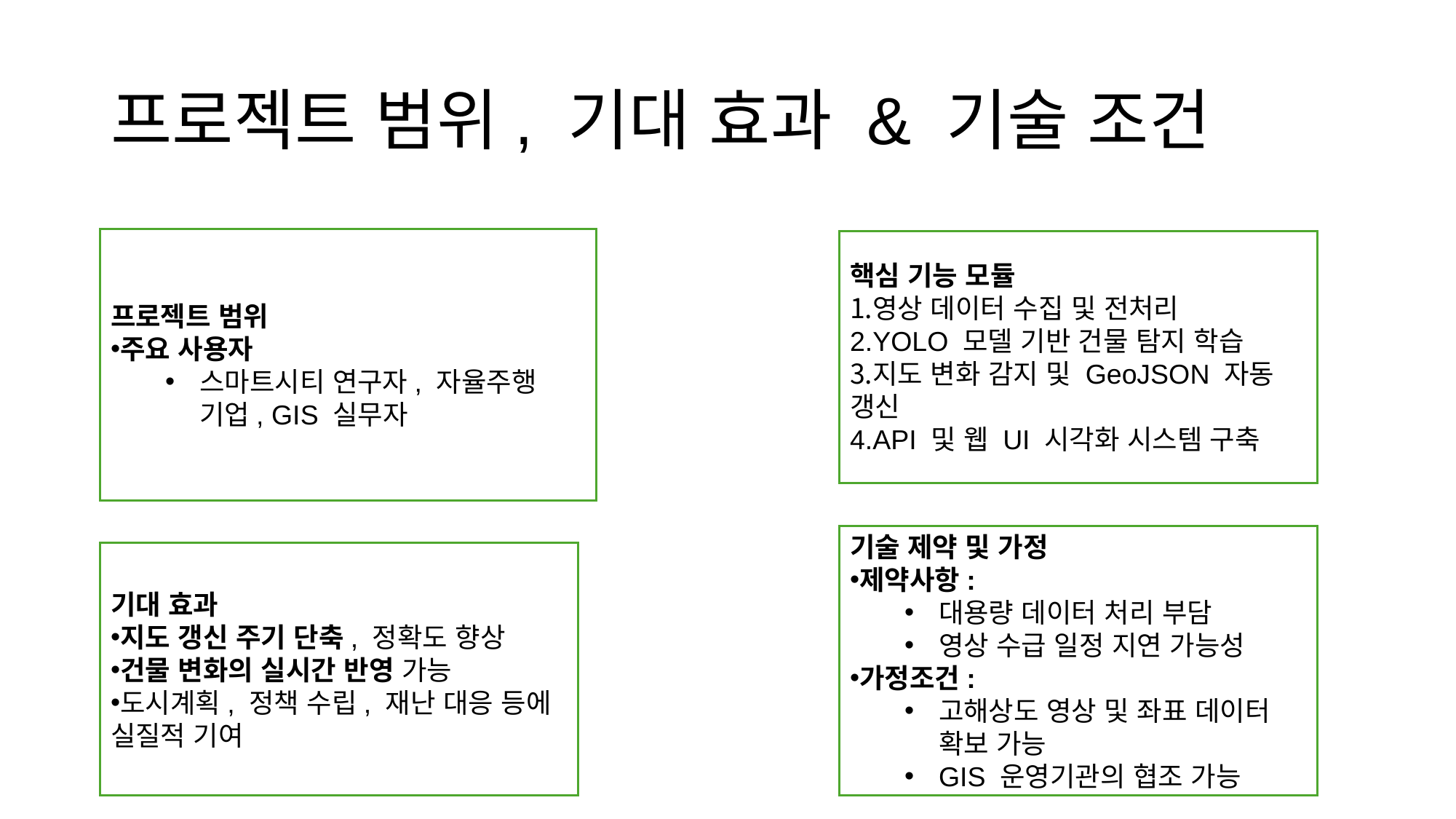

# 프로젝트 범위, 기대 효과 & 기술 조건
프로젝트 범위
주요 사용자
스마트시티 연구자, 자율주행 기업, GIS 실무자
핵심 기능 모듈
영상 데이터 수집 및 전처리
YOLO 모델 기반 건물 탐지 학습
지도 변화 감지 및 GeoJSON 자동 갱신
API 및 웹 UI 시각화 시스템 구축
기술 제약 및 가정
제약사항:
대용량 데이터 처리 부담
영상 수급 일정 지연 가능성
가정조건:
고해상도 영상 및 좌표 데이터 확보 가능
GIS 운영기관의 협조 가능
기대 효과
지도 갱신 주기 단축, 정확도 향상
건물 변화의 실시간 반영 가능
도시계획, 정책 수립, 재난 대응 등에 실질적 기여